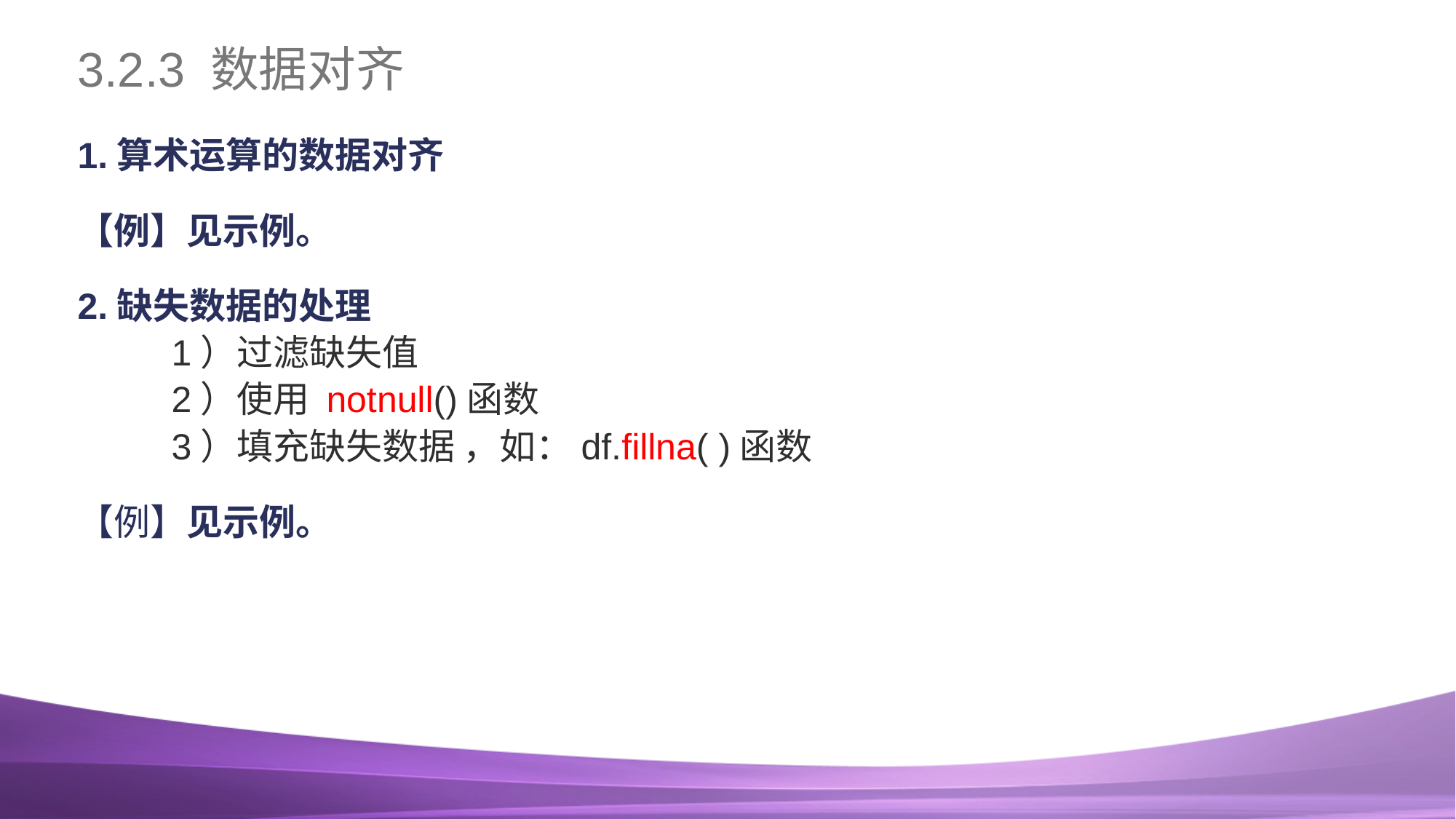

# 3.2.3 数据对齐
1.算术运算的数据对齐
【例】见示例。
2.缺失数据的处理
1）过滤缺失值
2）使用 notnull()函数
3）填充缺失数据 ，如：df.fillna( )函数
【例】见示例。